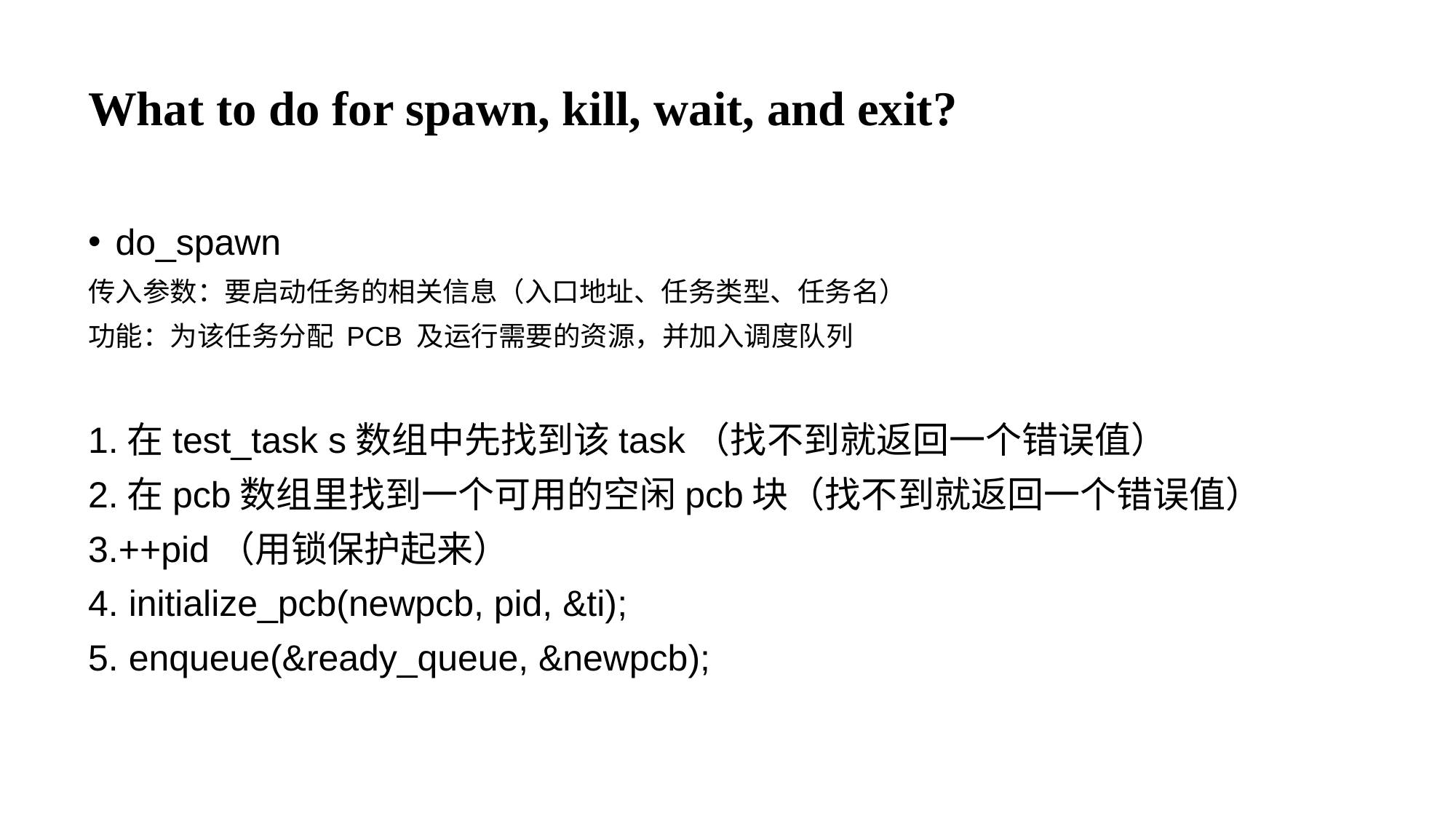

# What to do for spawn, kill, wait, and exit?
do_spawn
传入参数：要启动任务的相关信息（入口地址、任务类型、任务名）
功能：为该任务分配 PCB 及运行需要的资源，并加入调度队列

1.在test_task s数组中先找到该task（找不到就返回一个错误值）
2.在pcb数组里找到一个可用的空闲pcb块（找不到就返回一个错误值）
3.++pid（用锁保护起来）
4. initialize_pcb(newpcb, pid, &ti);
5. enqueue(&ready_queue, &newpcb);